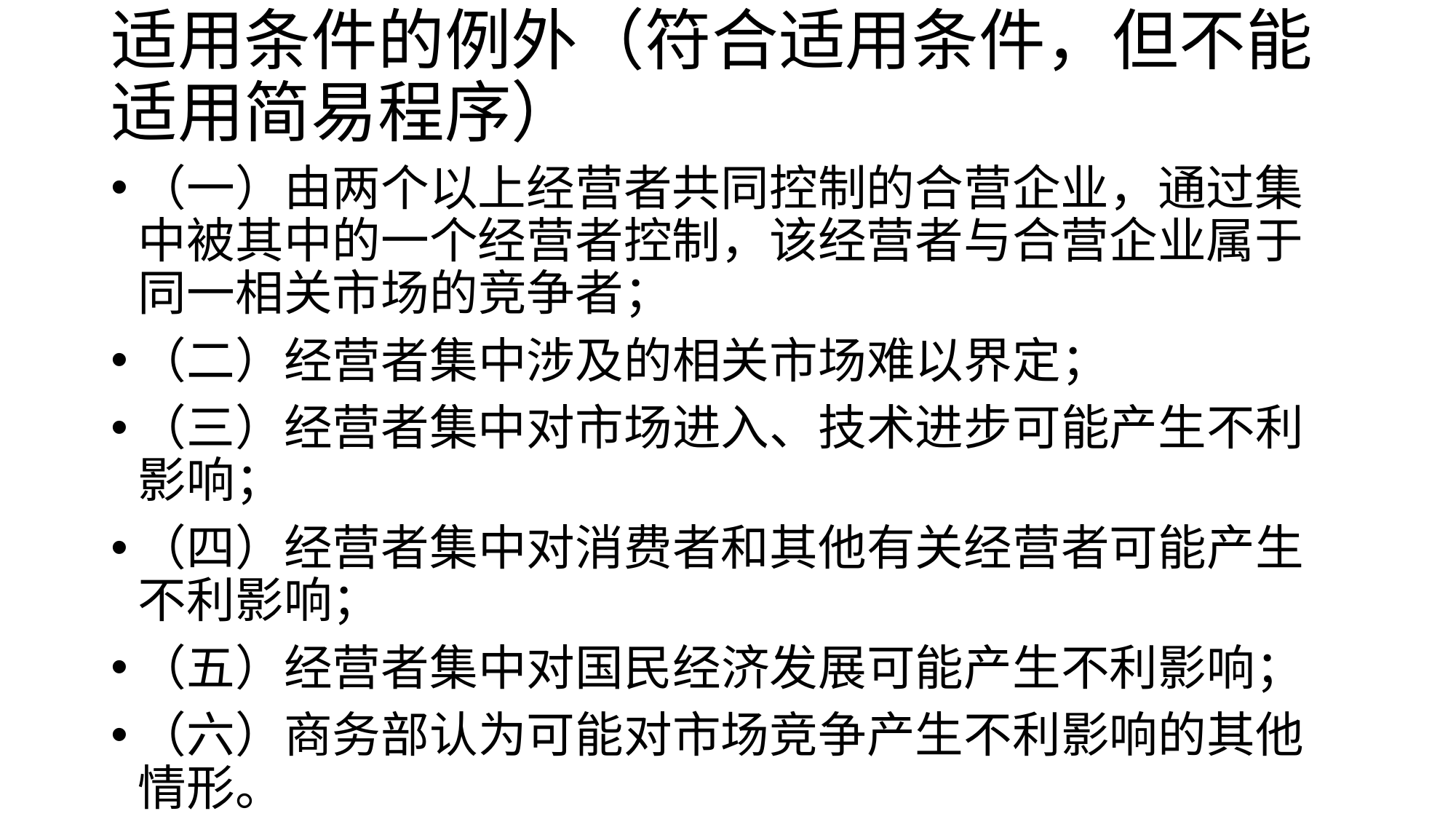

# 适用条件的例外（符合适用条件，但不能适用简易程序）
（一）由两个以上经营者共同控制的合营企业，通过集中被其中的一个经营者控制，该经营者与合营企业属于同一相关市场的竞争者；
（二）经营者集中涉及的相关市场难以界定；
（三）经营者集中对市场进入、技术进步可能产生不利影响；
（四）经营者集中对消费者和其他有关经营者可能产生不利影响；
（五）经营者集中对国民经济发展可能产生不利影响；
（六）商务部认为可能对市场竞争产生不利影响的其他情形。